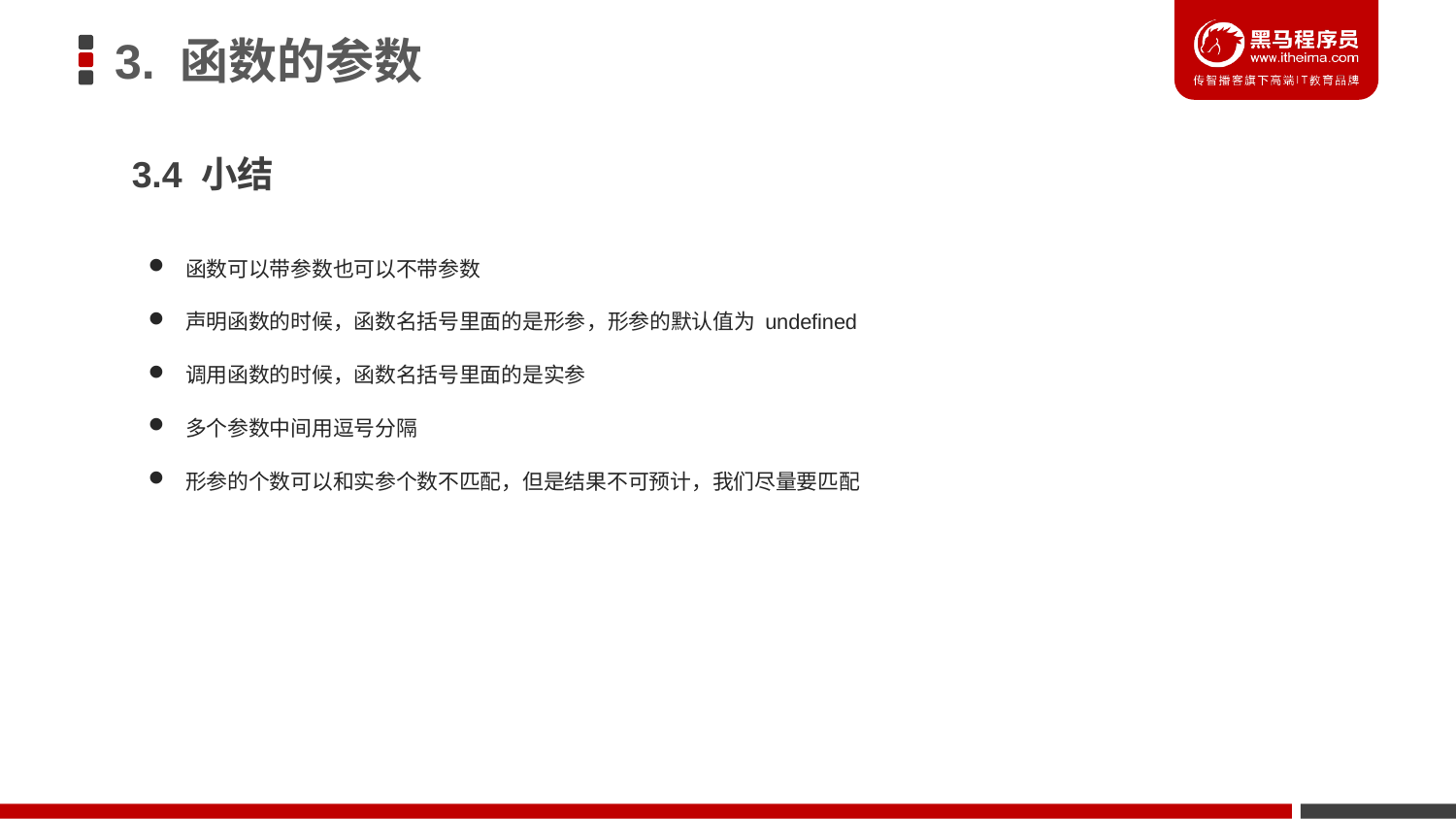

# 3. 函数的参数
3.4 小结
 函数可以带参数也可以不带参数
 声明函数的时候，函数名括号里面的是形参，形参的默认值为 undefined
 调用函数的时候，函数名括号里面的是实参
 多个参数中间用逗号分隔
 形参的个数可以和实参个数不匹配，但是结果不可预计，我们尽量要匹配